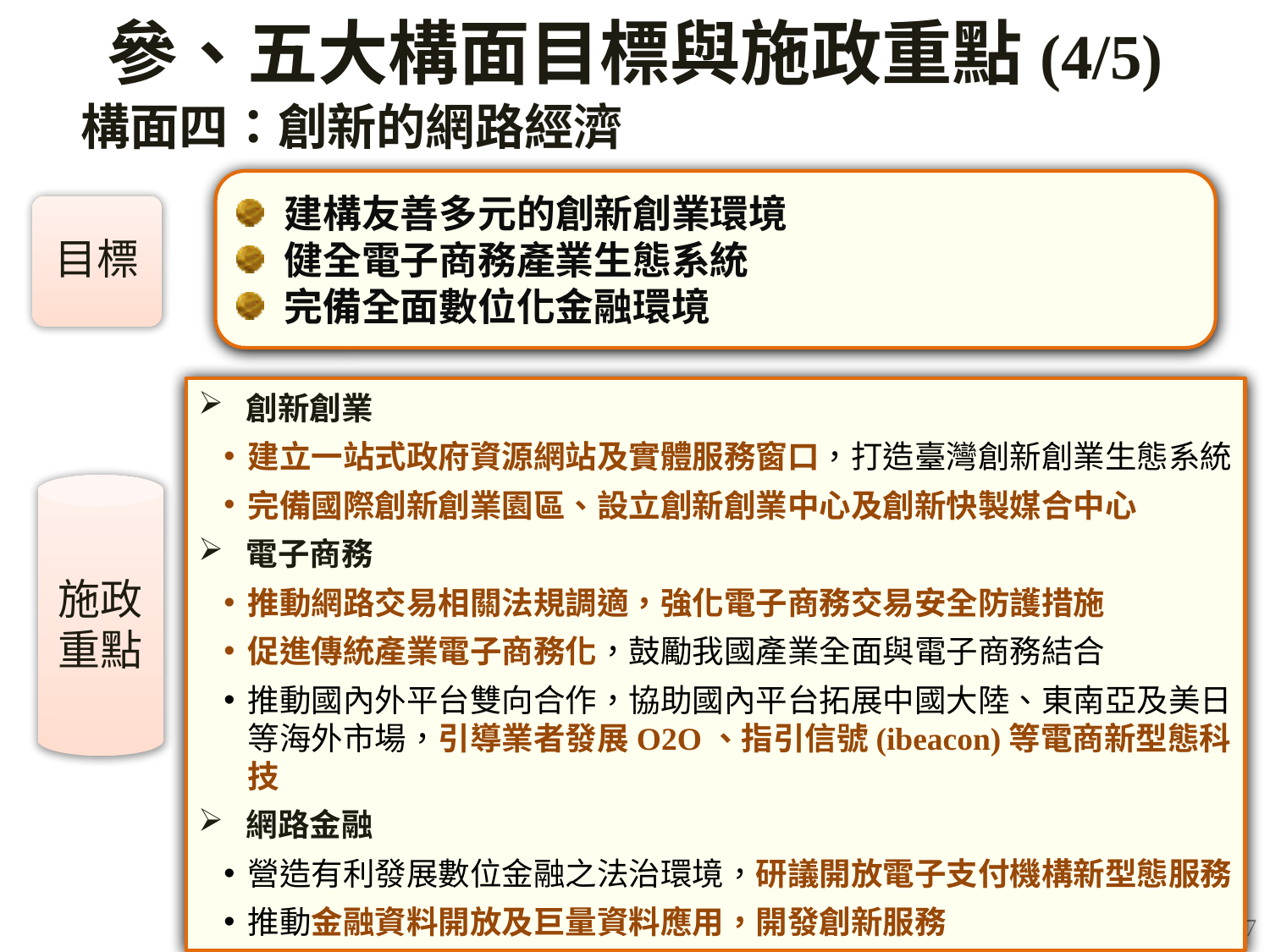

參、五大構面目標與施政重點(4/5)
構面四：創新的網路經濟
建構友善多元的創新創業環境
健全電子商務產業生態系統
完備全面數位化金融環境
目標
創新創業
建立一站式政府資源網站及實體服務窗口，打造臺灣創新創業生態系統
完備國際創新創業園區、設立創新創業中心及創新快製媒合中心
電子商務
推動網路交易相關法規調適，強化電子商務交易安全防護措施
促進傳統產業電子商務化，鼓勵我國產業全面與電子商務結合
推動國內外平台雙向合作，協助國內平台拓展中國大陸、東南亞及美日等海外市場，引導業者發展O2O、指引信號(ibeacon)等電商新型態科技
網路金融
營造有利發展數位金融之法治環境，研議開放電子支付機構新型態服務
推動金融資料開放及巨量資料應用，開發創新服務
施政重點
17